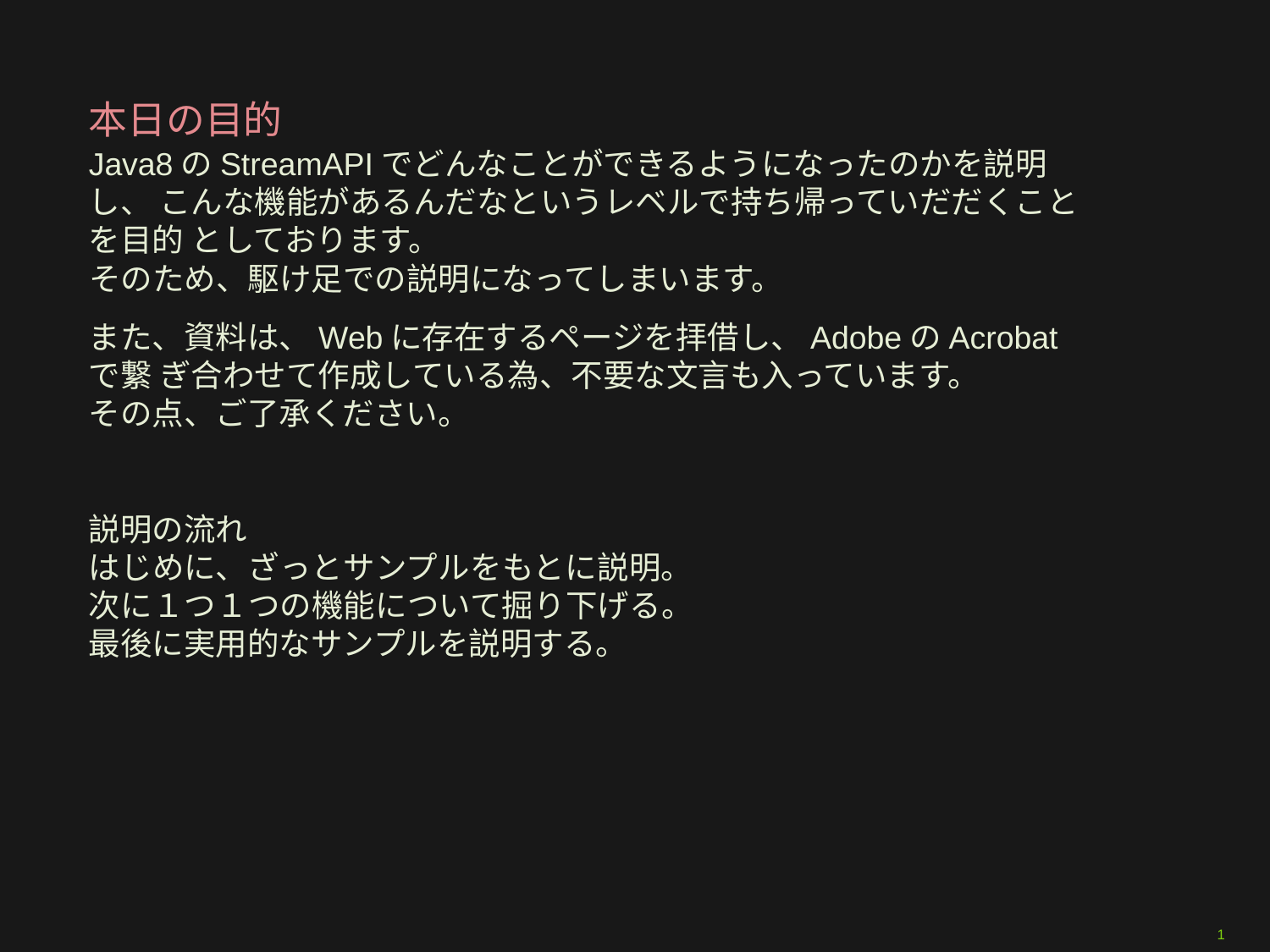

# 本日の目的
Java8のStreamAPIでどんなことができるようになったのかを説明し、 こんな機能があるんだなというレベルで持ち帰っていだだくことを目的 としております。
そのため、駆け足での説明になってしまいます。
また、資料は、Webに存在するページを拝借し、AdobeのAcrobatで繋 ぎ合わせて作成している為、不要な文言も入っています。
その点、ご了承ください。

説明の流れ
はじめに、ざっとサンプルをもとに説明。 次に１つ１つの機能について掘り下げる。 最後に実用的なサンプルを説明する。
1